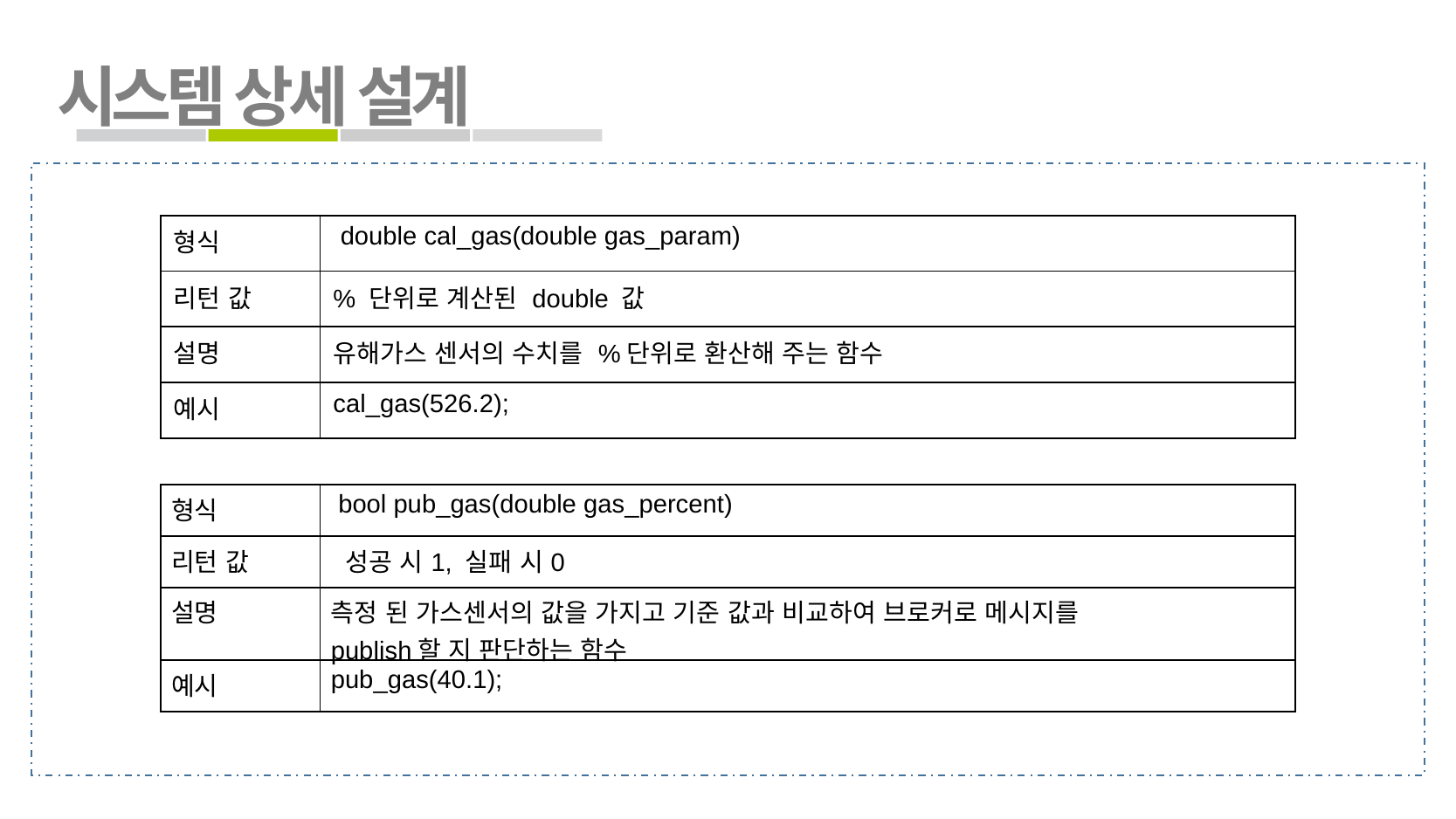

시스템 상세 설계

| 형식 | double cal\_gas(double gas\_param) |
| --- | --- |
| 리턴 값 | % 단위로 계산된 double 값 |
| 설명 | 유해가스 센서의 수치를 %단위로 환산해 주는 함수 |
| 예시 | cal\_gas(526.2); |
| 형식 | bool pub\_gas(double gas\_percent) |
| --- | --- |
| 리턴 값 | 성공 시1, 실패 시0 |
| 설명 | 측정 된 가스센서의 값을 가지고 기준 값과 비교하여 브로커로 메시지를 publish할 지 판단하는 함수 |
| 예시 | pub\_gas(40.1); |